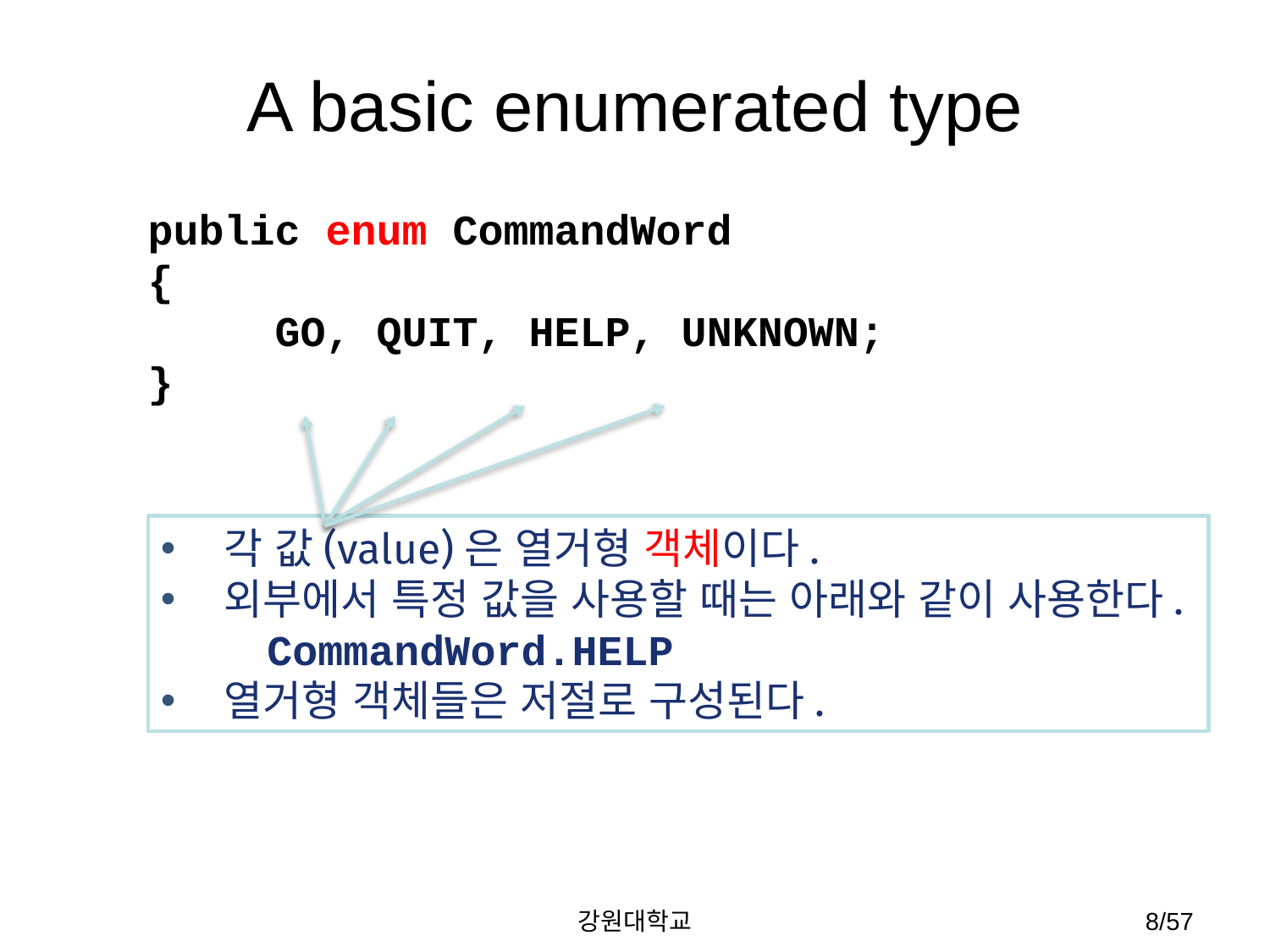

# A basic enumerated type
public enum CommandWord
{
    	GO, QUIT, HELP, UNKNOWN;
}
각 값(value)은 열거형 객체이다.
외부에서 특정 값을 사용할 때는 아래와 같이 사용한다.
 CommandWord.HELP
열거형 객체들은 저절로 구성된다.
강원대학교
8/57